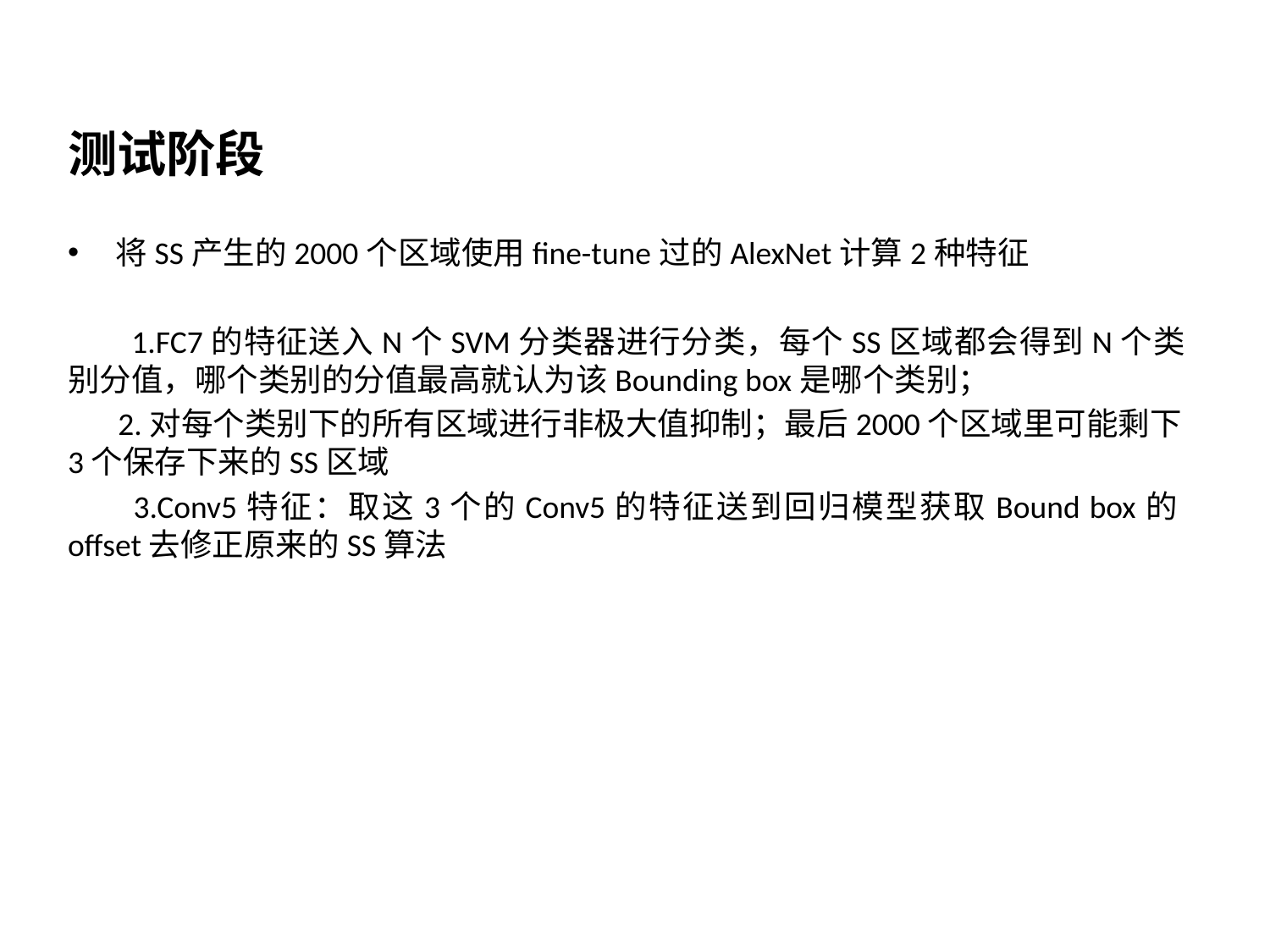

测试阶段

将SS产生的2000个区域使用fine-tune过的AlexNet计算2种特征

        1.FC7的特征送入N个SVM分类器进行分类，每个SS区域都会得到N个类别分值，哪个类别的分值最高就认为该Bounding box是哪个类别；
       2.对每个类别下的所有区域进行非极大值抑制；最后2000个区域里可能剩下3个保存下来的SS区域
       3.Conv5特征：取这3个的Conv5的特征送到回归模型获取Bound box的offset去修正原来的SS算法